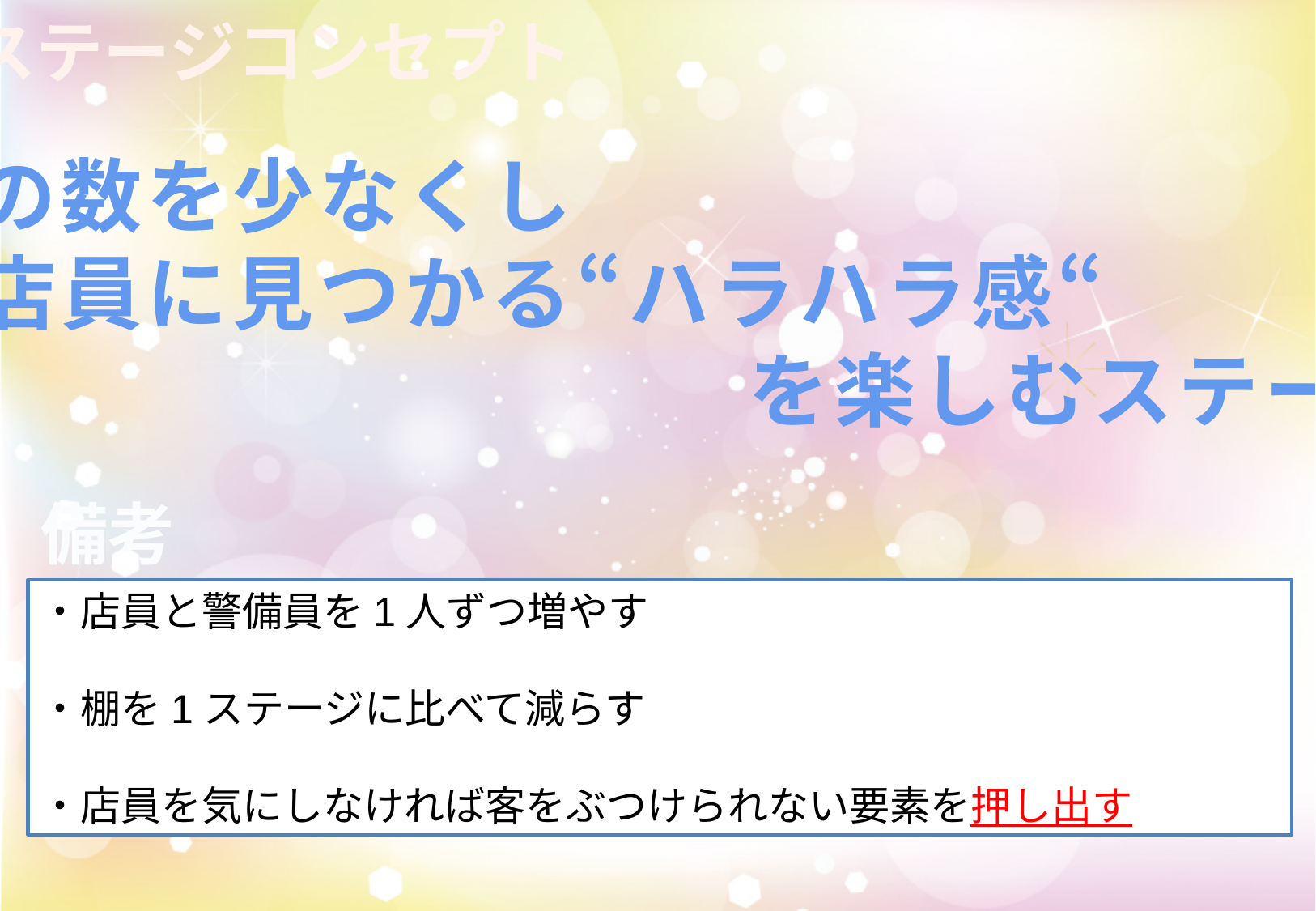

ステージコンセプト
棚の数を少なくし
　店員に見つかる“ハラハラ感“
　　　　　　　　　　を楽しむステージ

備考
・店員と警備員を1人ずつ増やす

・棚を1ステージに比べて減らす

・店員を気にしなければ客をぶつけられない要素を押し出す